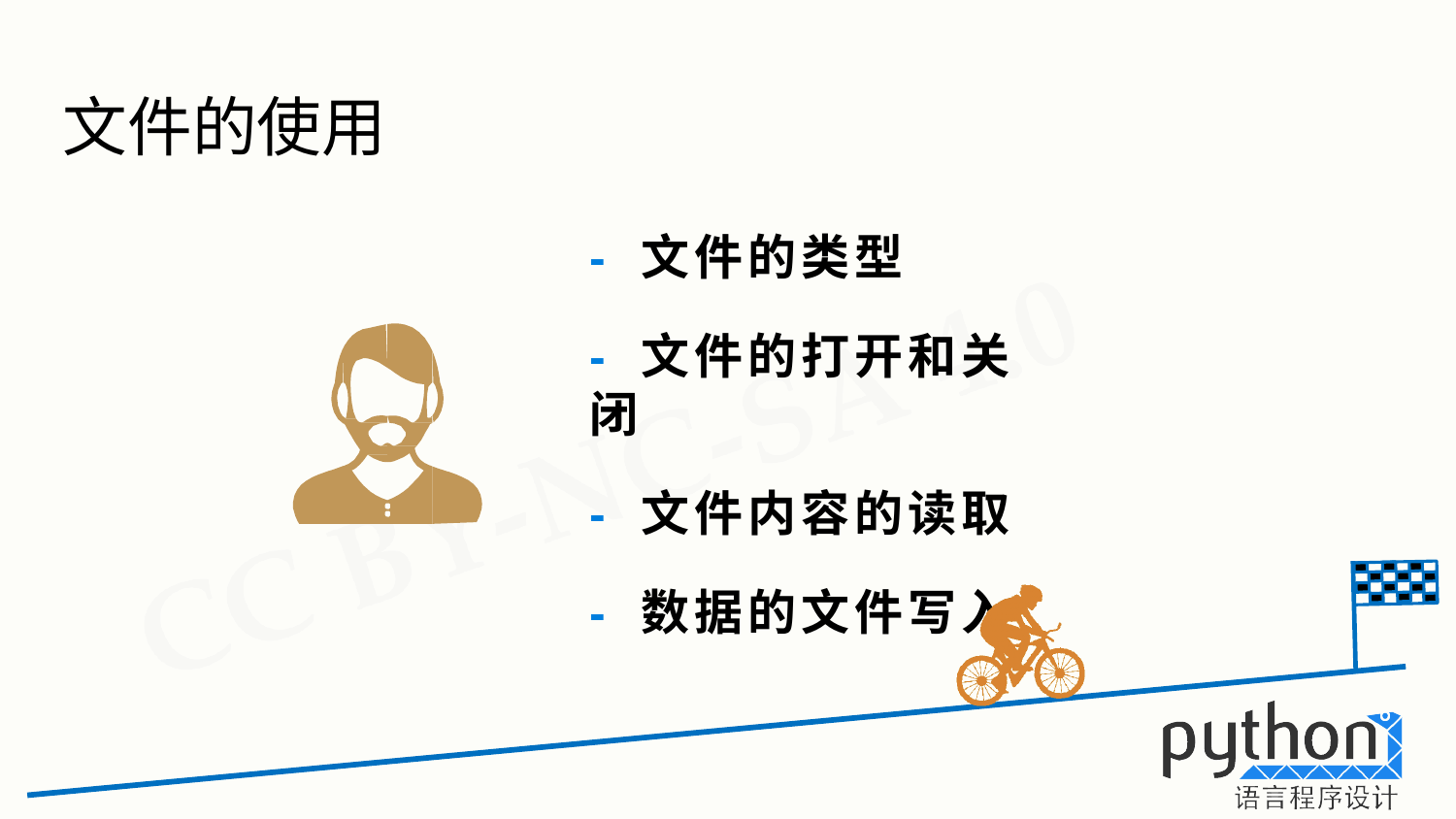

# 文件的使用
-	文件的类型
-	文件的打开和关闭
-	文件内容的读取
-	数据的文件写入